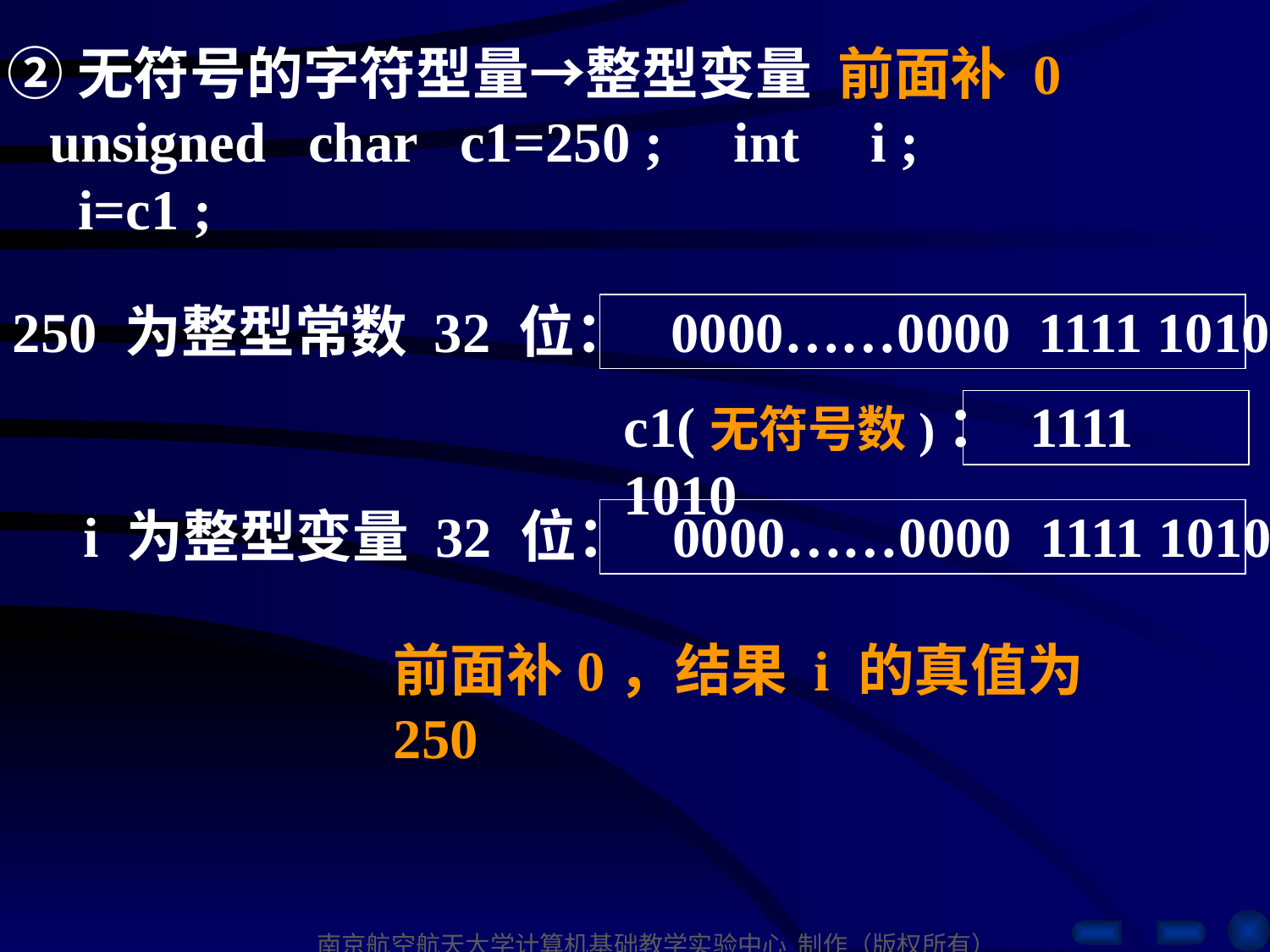

②无符号的字符型量→整型变量  前面补 0
   unsigned   char   c1=250 ;     int     i ;
     i=c1 ;
250 为整型常数 32 位：  0000……0000  1111 1010

c1(无符号数)： 1111 1010

     i 为整型变量 32 位：  0000……0000  1111 1010

前面补0，结果 i 的真值为 250